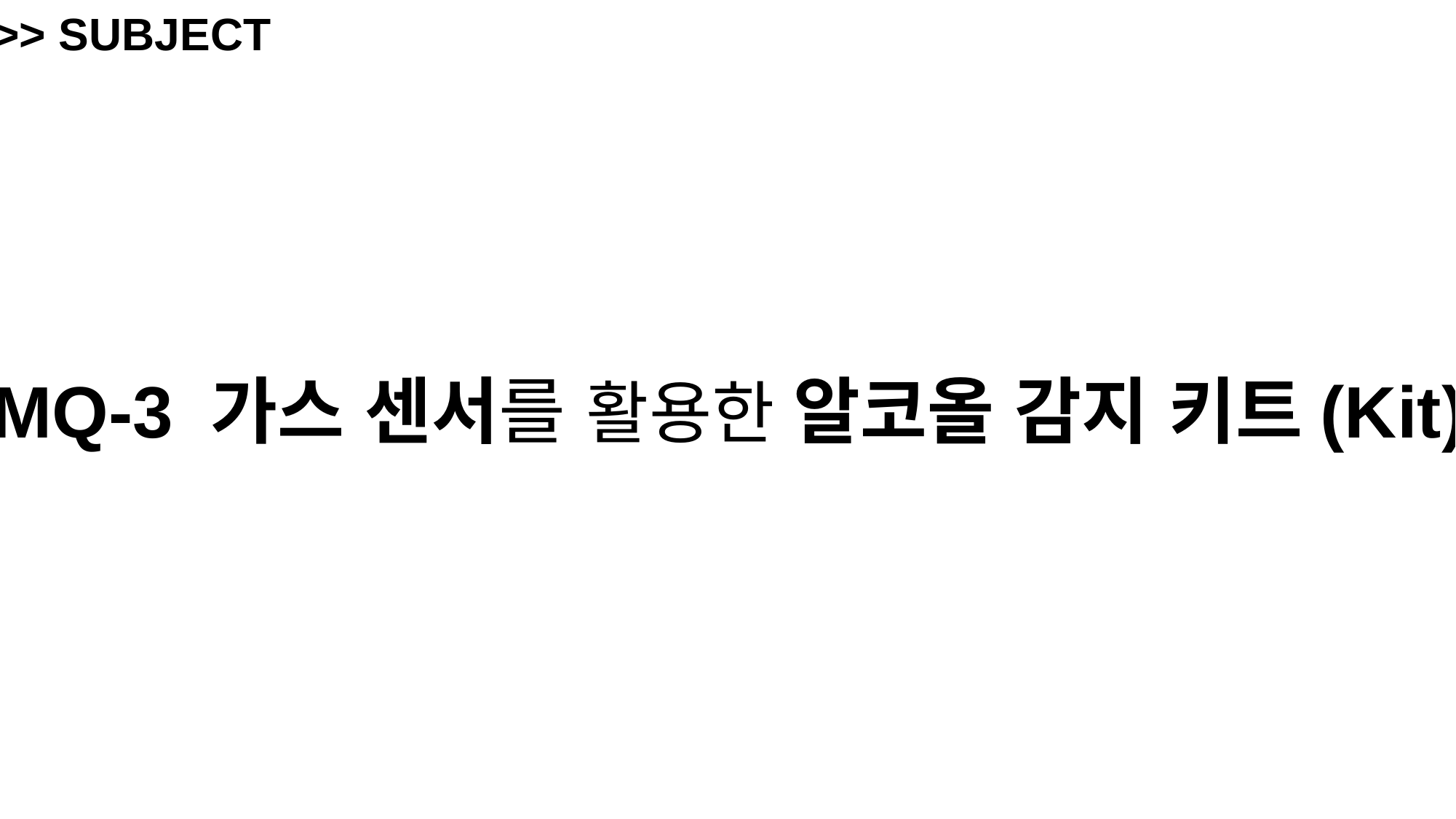

>> SUBJECT
MQ-3 가스 센서를 활용한 알코올 감지 키트(Kit)